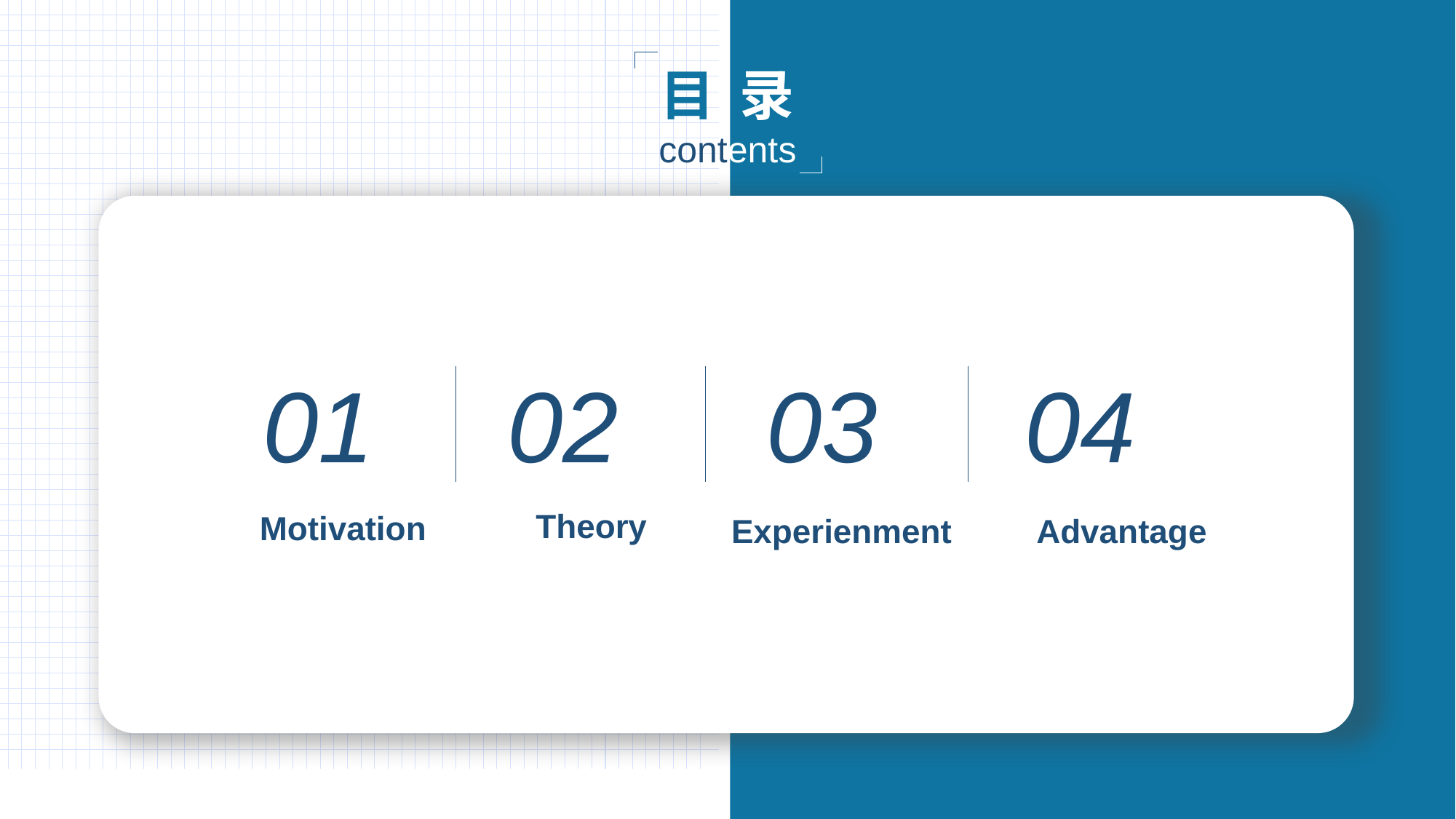

目  录
contents

01
02
03
04
Theory
Motivation
Experienment
Advantage